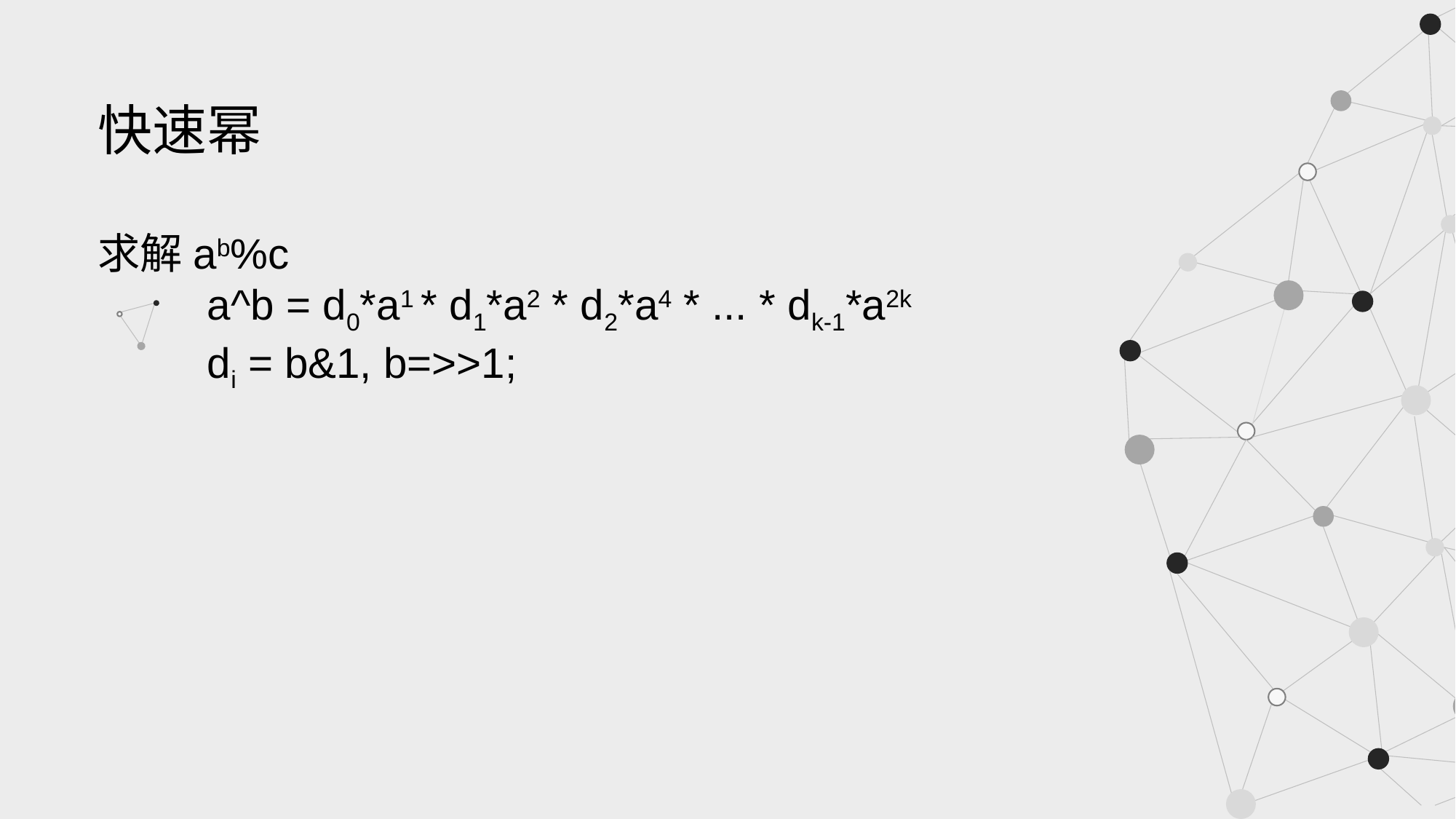

快速幂

求解ab%c
	a^b = d0*a1 * d1*a2 * d2*a4 * ... * dk-1*a2k
	di = b&1, b=>>1;